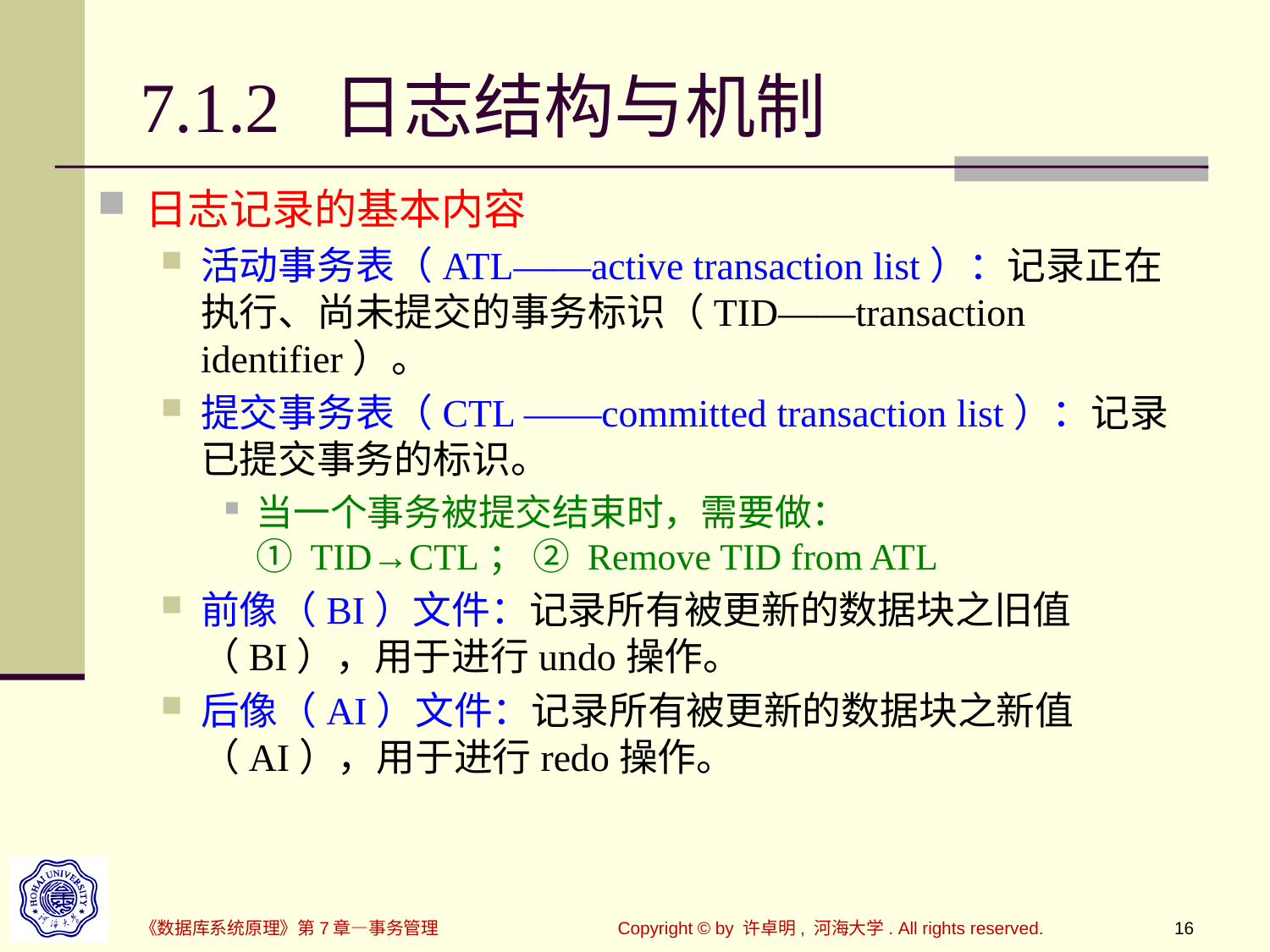

# 7.1.2  日志结构与机制
日志记录的基本内容
活动事务表（ATL——active transaction list）：记录正在执行、尚未提交的事务标识（TID——transaction identifier）。
提交事务表（CTL ——committed transaction list）：记录已提交事务的标识。
当一个事务被提交结束时，需要做：
① TID→CTL； ② Remove TID from ATL
前像（BI）文件：记录所有被更新的数据块之旧值（BI），用于进行undo操作。
后像（AI）文件：记录所有被更新的数据块之新值（AI），用于进行redo操作。
《数据库系统原理》第7章—事务管理
Copyright © by 许卓明, 河海大学. All rights reserved.
16